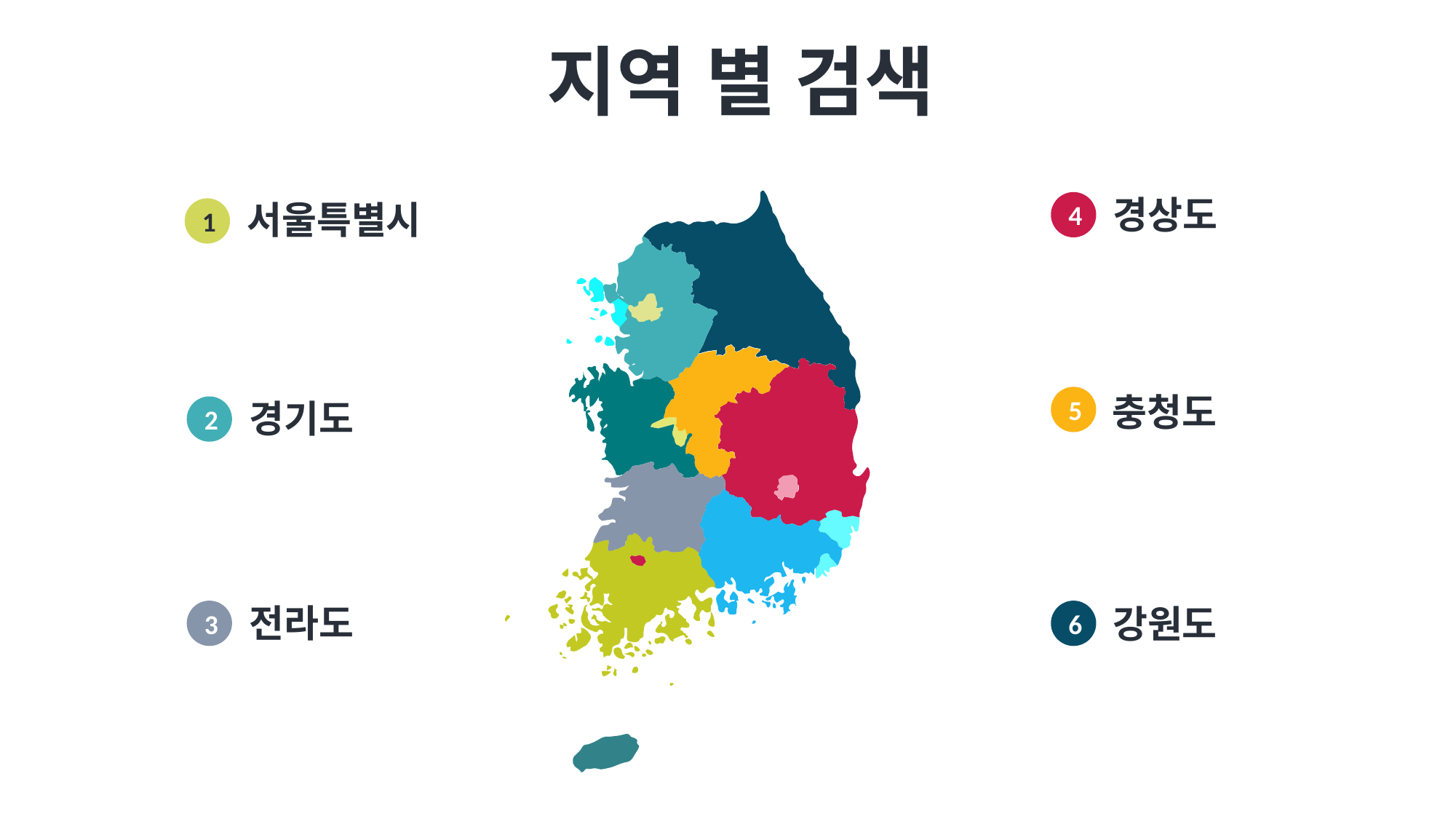

지역 별 검색
경상도

서울특별시

4

1

충청도

5
경기도

2

전라도
강원도

3

6